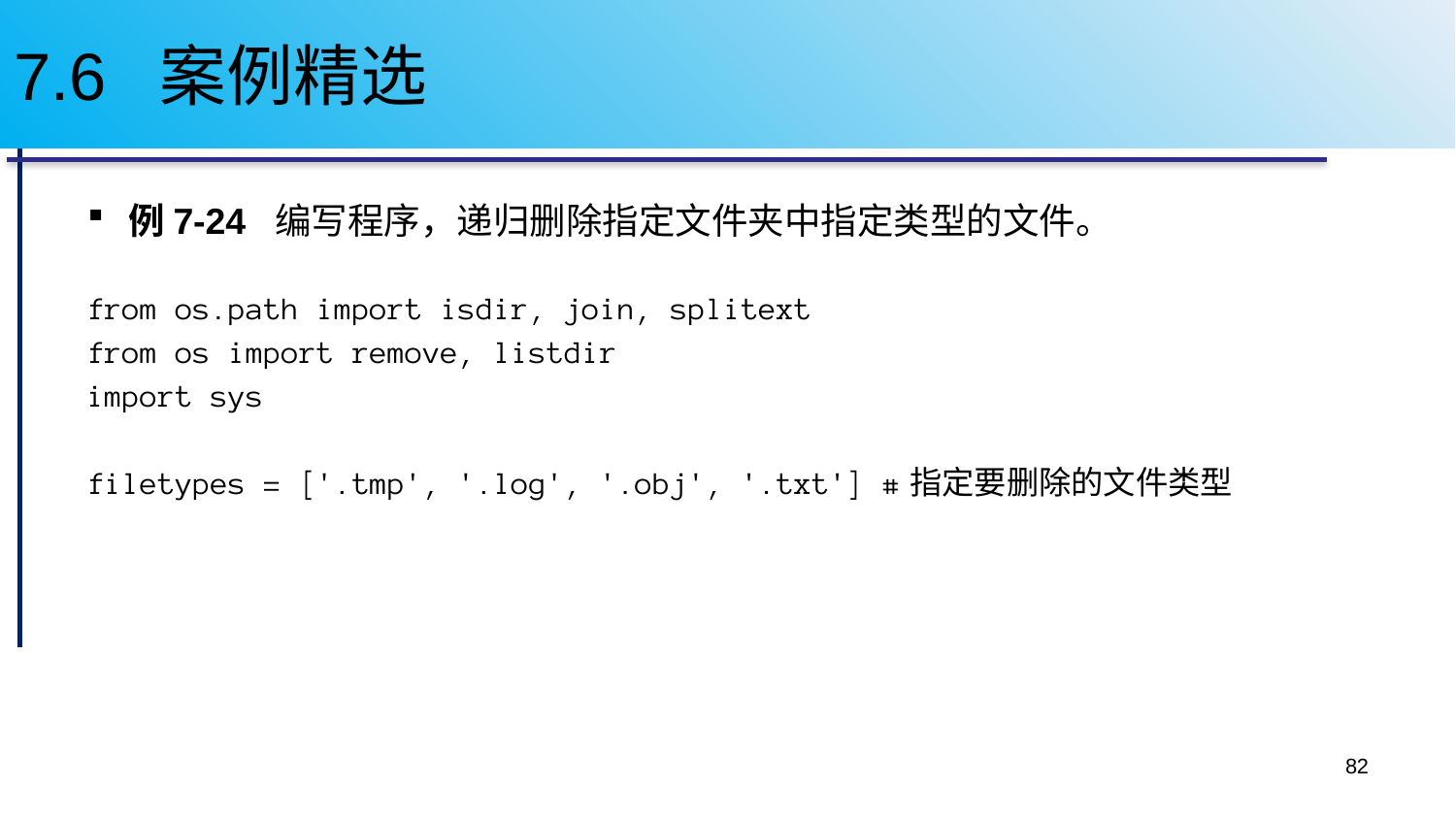

# 7.6  案例精选
例7-24  编写程序，递归删除指定文件夹中指定类型的文件。

from os.path import isdir, join, splitext
from os import remove, listdir
import sys

filetypes = ['.tmp', '.log', '.obj', '.txt'] #指定要删除的文件类型
82